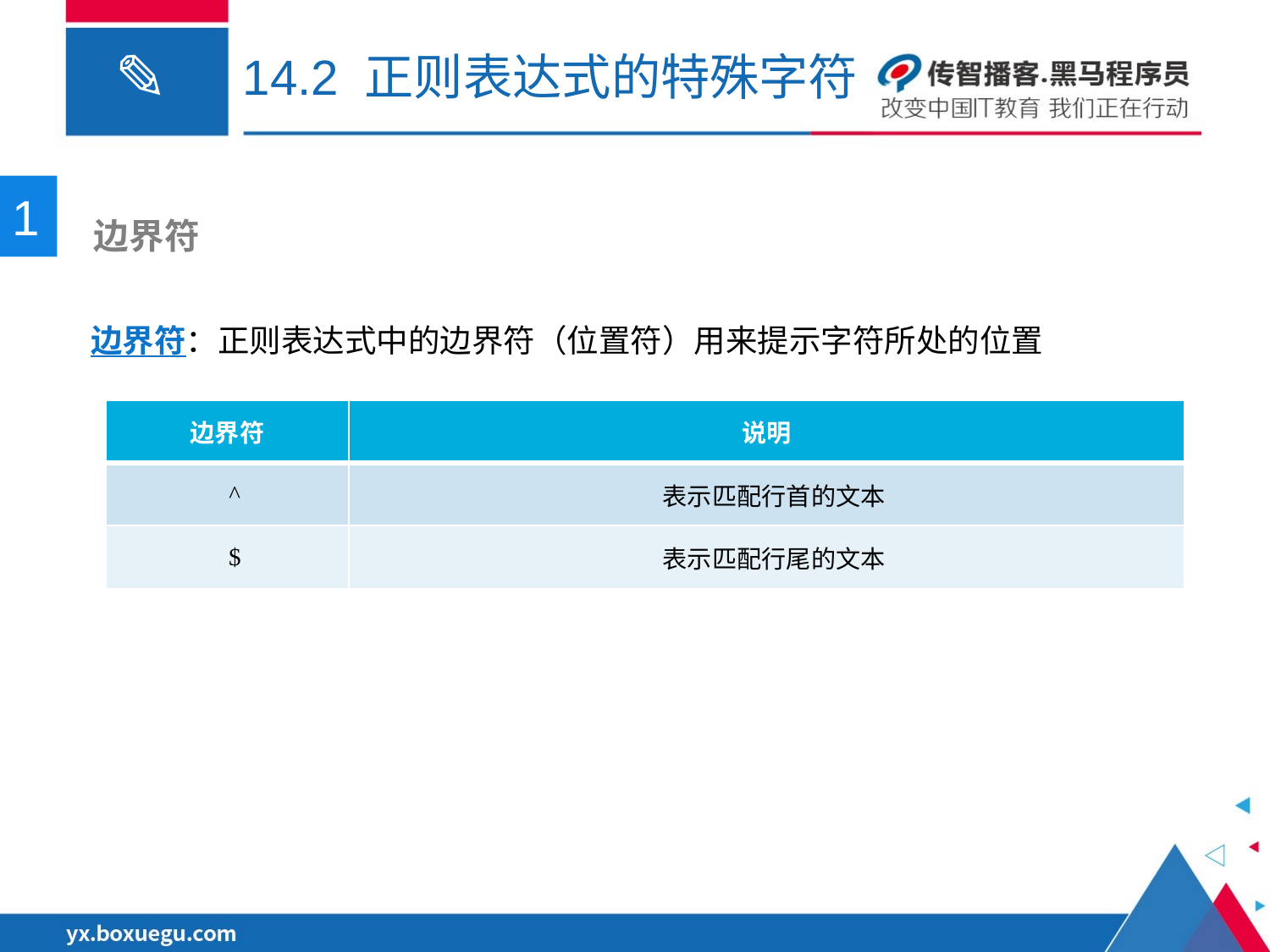

# 14.2 正则表达式的特殊字符

1
  边界符
边界符：正则表达式中的边界符（位置符）用来提示字符所处的位置
| 边界符 | 说明 |
| --- | --- |
| ^ | 表示匹配行首的文本 |
| $ | 表示匹配行尾的文本 |